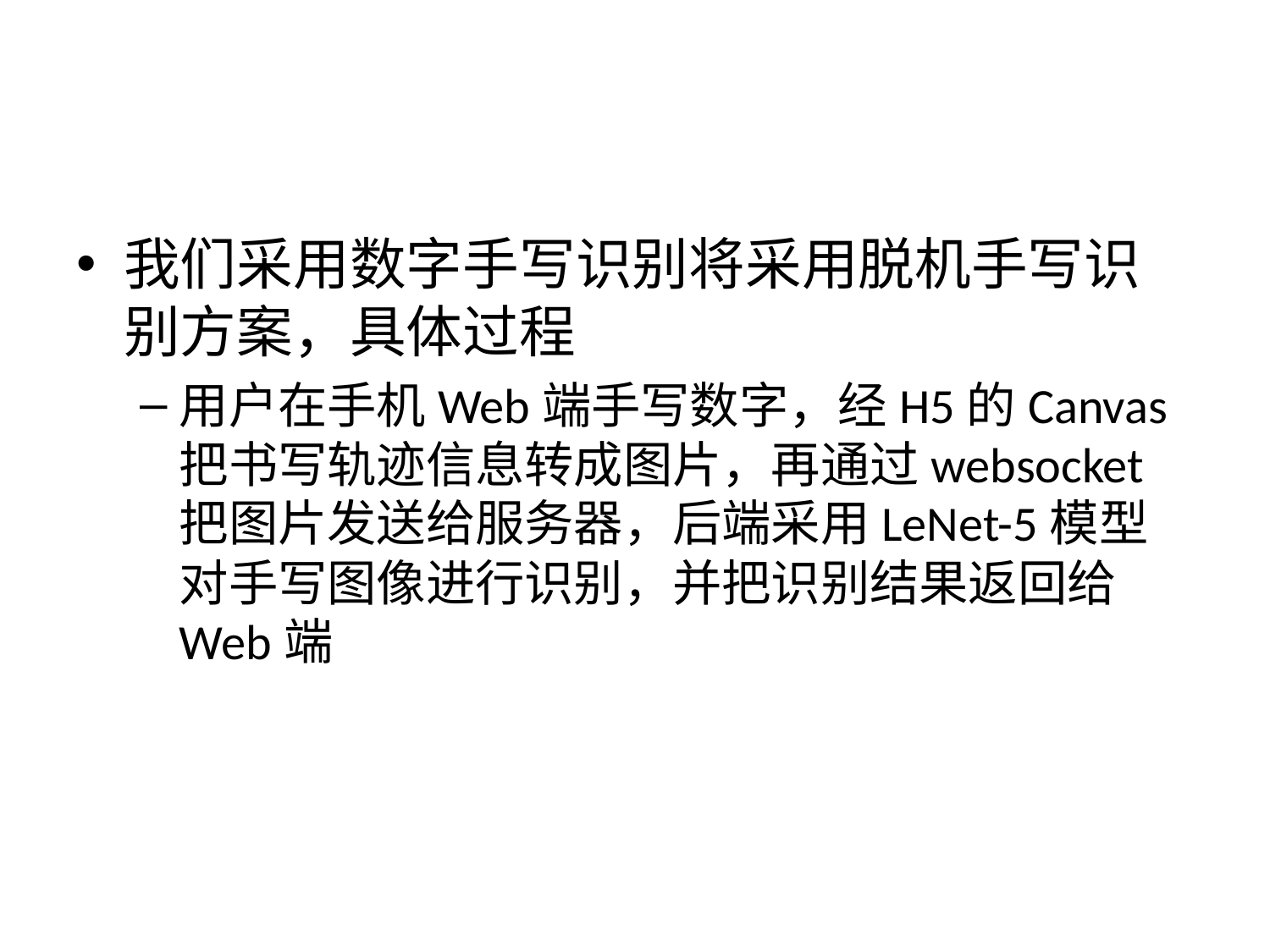

#
我们采用数字手写识别将采用脱机手写识别方案，具体过程
用户在手机Web端手写数字，经H5的Canvas把书写轨迹信息转成图片，再通过websocket把图片发送给服务器，后端采用LeNet-5模型对手写图像进行识别，并把识别结果返回给Web端